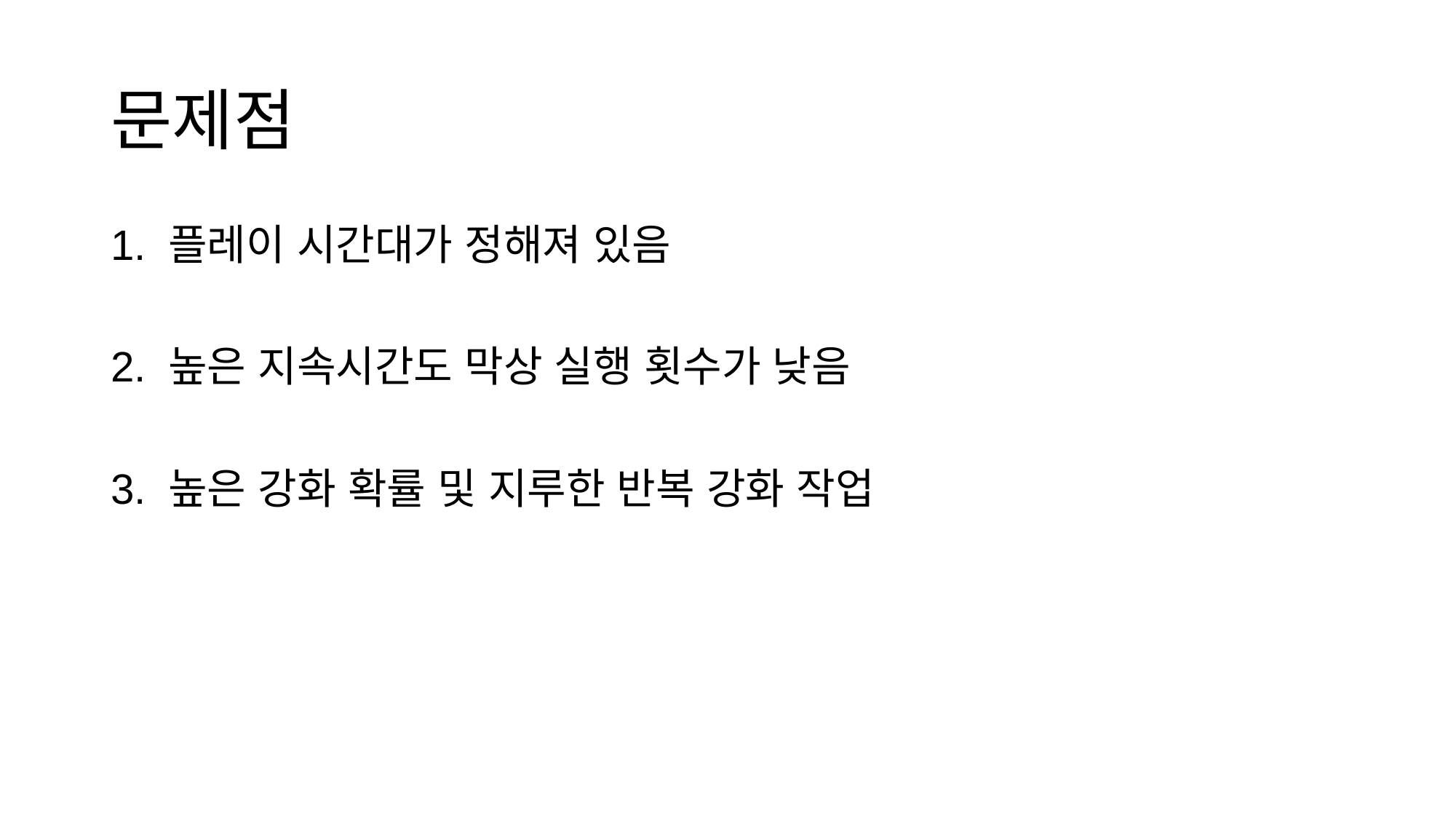

# 문제점
1. 플레이 시간대가 정해져 있음

2. 높은 지속시간도 막상 실행 횟수가 낮음

3. 높은 강화 확률 및 지루한 반복 강화 작업